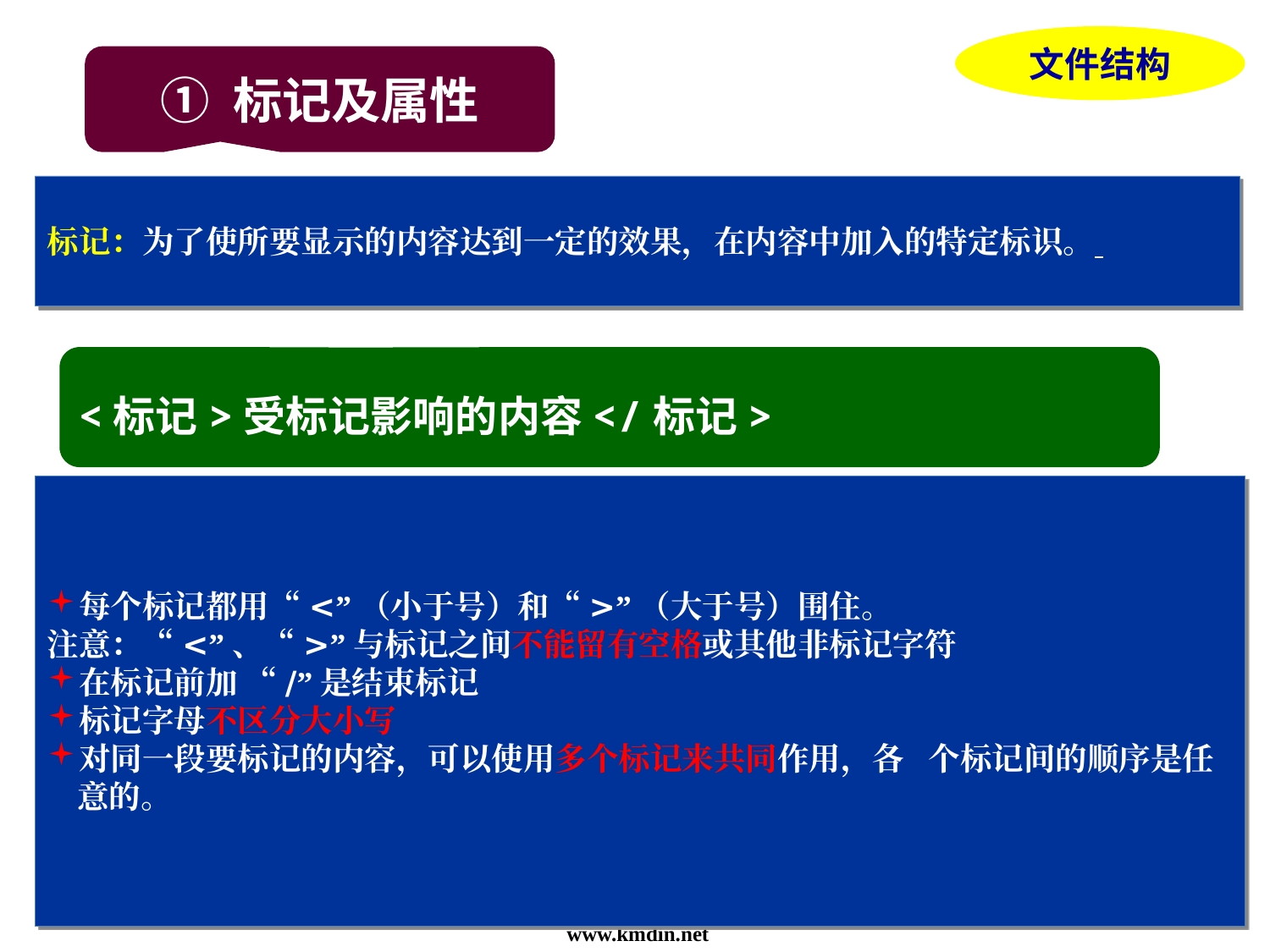

3
文件结构
① 标记及属性
标记：为了使所要显示的内容达到一定的效果，在内容中加入的特定标识。
<标记>受标记影响的内容</标记>
每个标记都用“<”（小于号）和“>”（大于号）围住。
注意：“<”、“>”与标记之间不能留有空格或其他非标记字符
在标记前加 “/”是结束标记
标记字母不区分大小写
对同一段要标记的内容，可以使用多个标记来共同作用，各   个标记间的顺序是任意的。